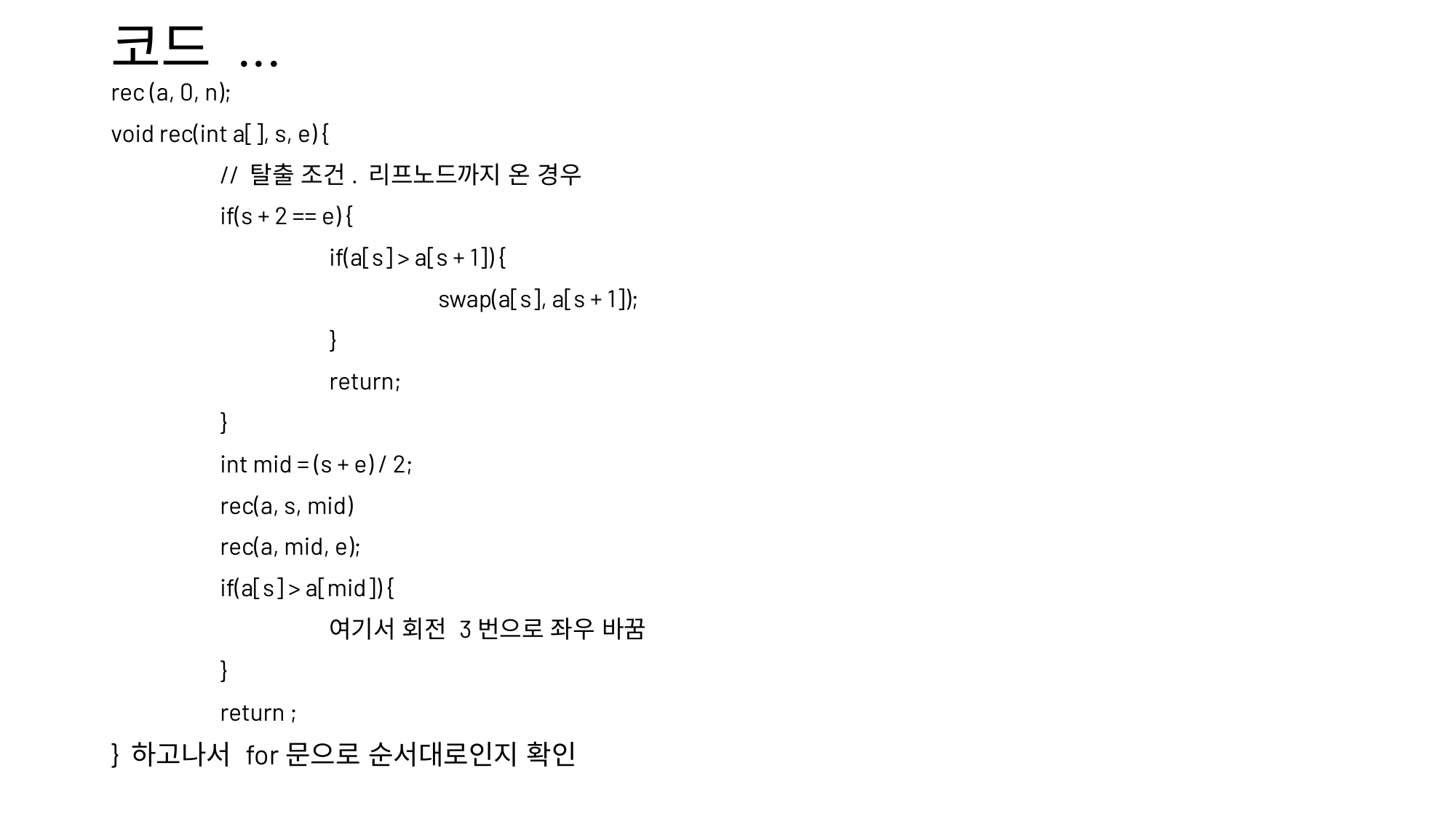

# 코드 ...
rec (a, 0, n);
void rec(int a[], s, e) {
	// 탈출 조건. 리프노드까지 온 경우
	if(s + 2 == e) {
		if(a[s] > a[s + 1]) {
			swap(a[s], a[s + 1]);
		}
		return;
	}
	int mid = (s + e) / 2;
	rec(a, s, mid)
	rec(a, mid, e);
	if(a[s] > a[mid]) {
		여기서 회전 3번으로 좌우 바꿈
	}
	return ;
} 하고나서 for문으로 순서대로인지 확인